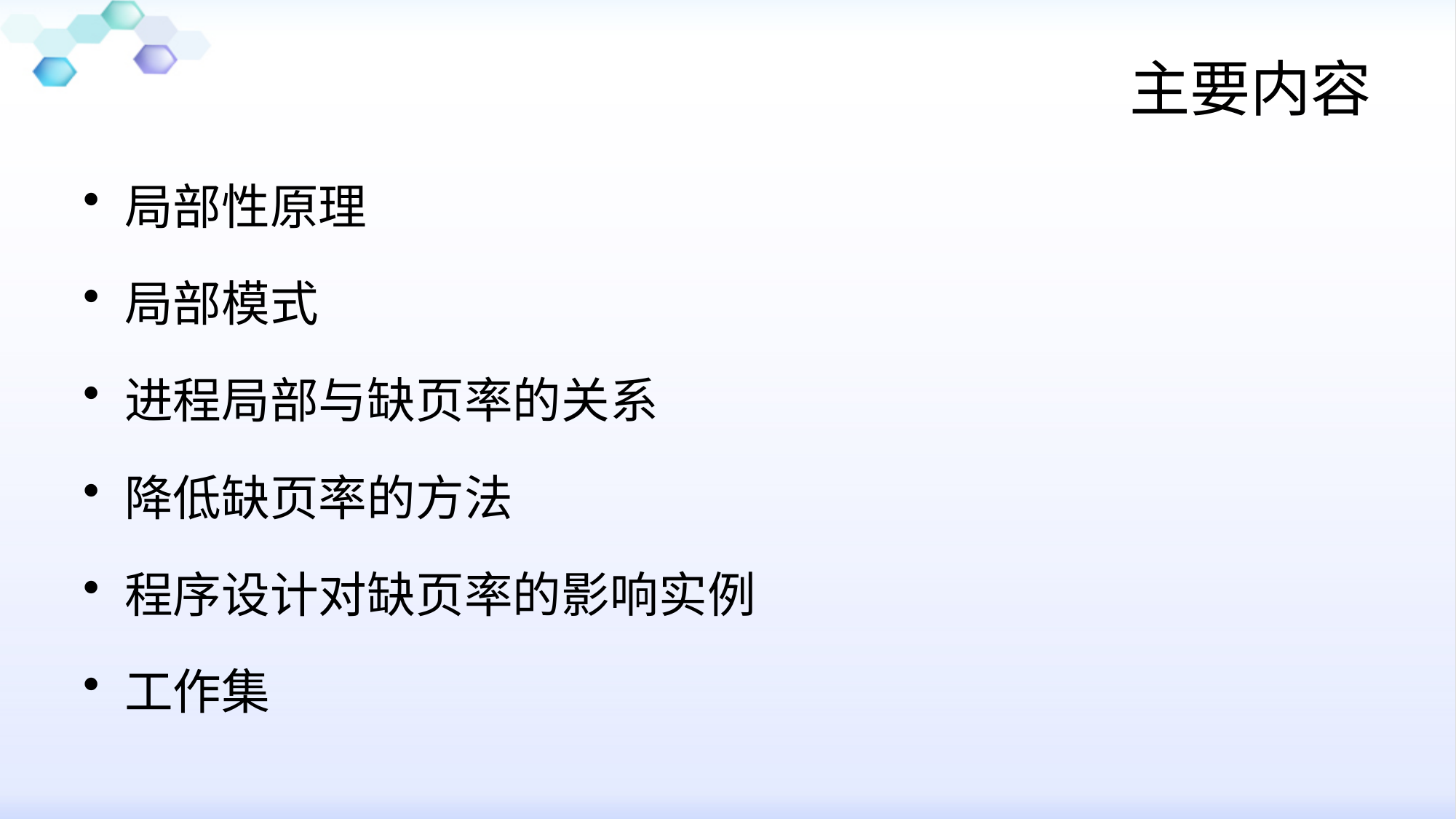

# 主要内容
局部性原理
局部模式
进程局部与缺页率的关系
降低缺页率的方法
程序设计对缺页率的影响实例
工作集